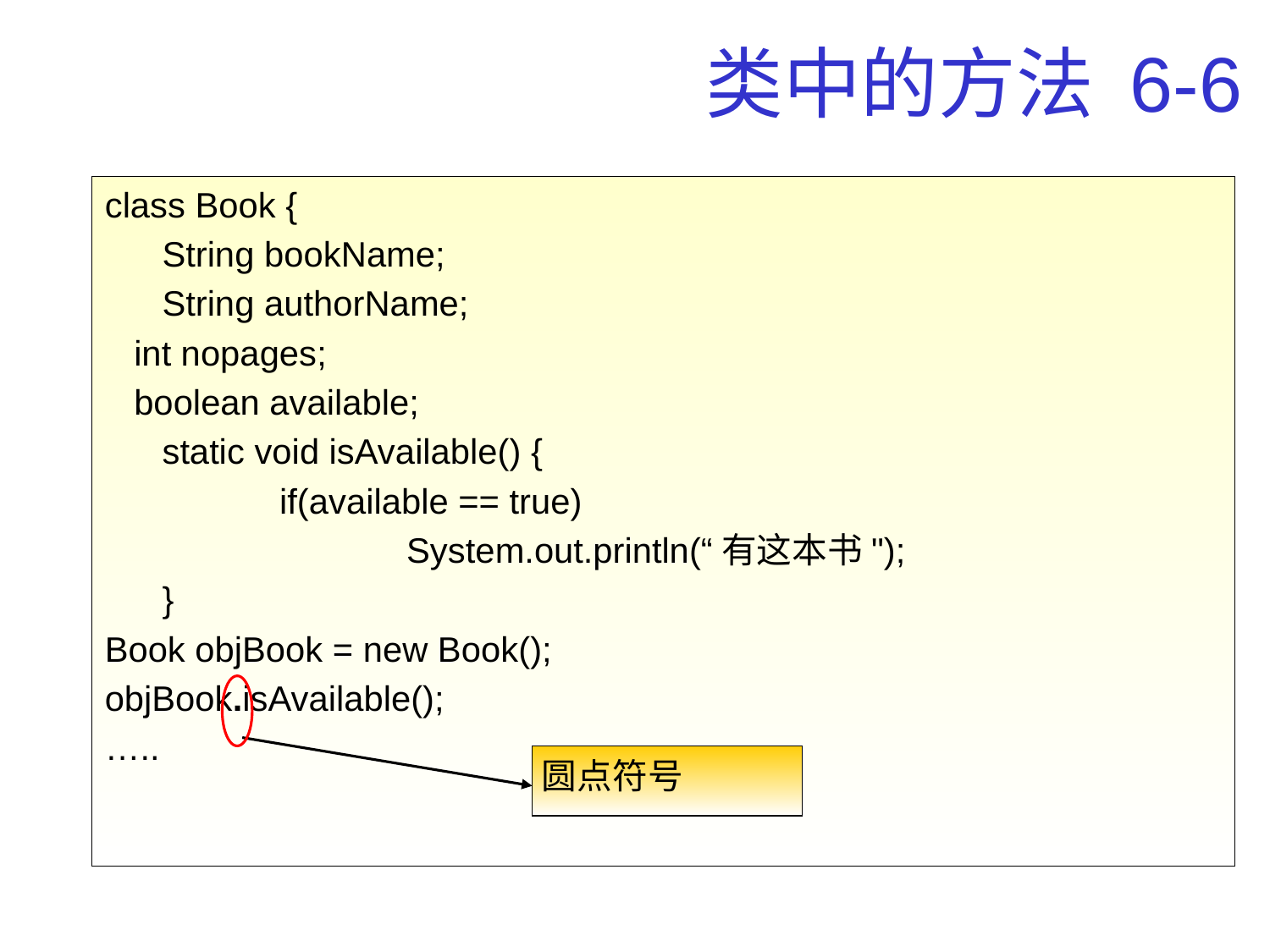

# 类中的方法 6-6
class Book {
	 String bookName;
	 String authorName;
   int nopages;
   boolean available;
	 static void isAvailable() {
		if(available == true)
			System.out.println(“有这本书");
	 }
Book objBook = new Book();
objBook.isAvailable();
…..

圆点符号
23